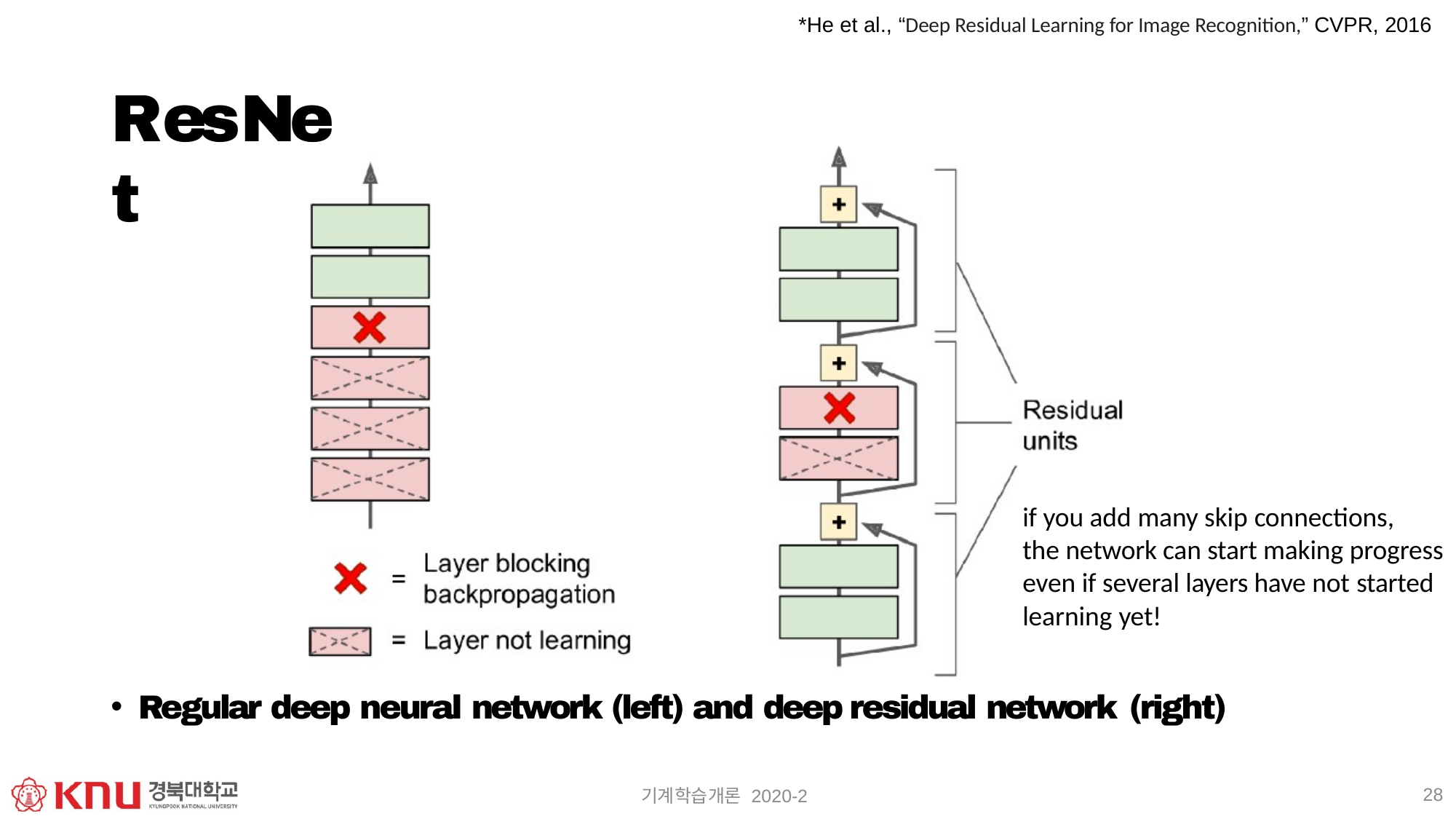

*He et al., “Deep Residual Learning for Image Recognition,” CVPR, 2016
# ResNet

if you add many skip connections,
the network can start making progress  even if several layers have not started
learning yet!

Regular deep neural network (left) and deep residual network (right)
28
기계학습개론 2020-2